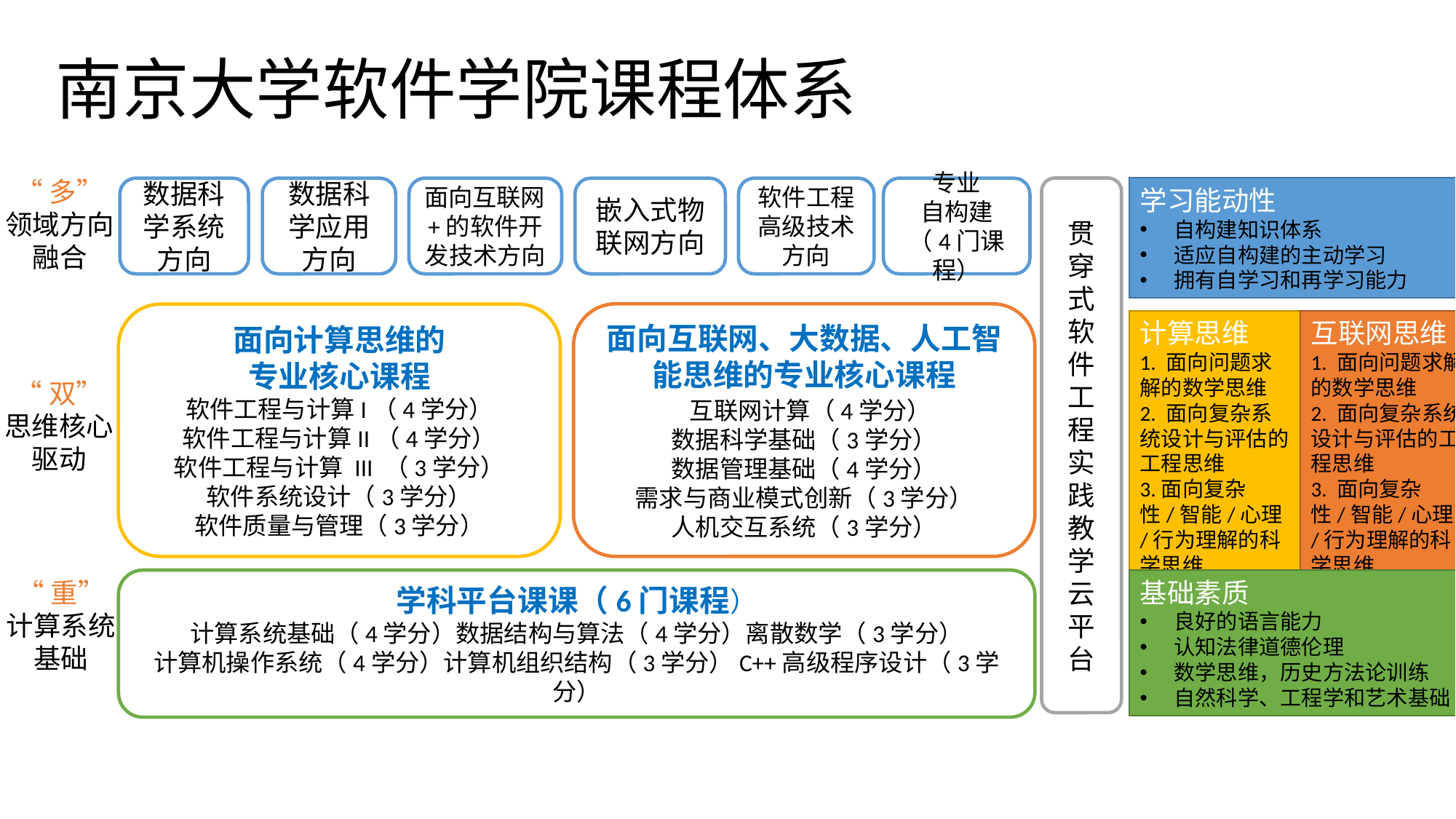

# 南京大学软件学院课程体系
“多”
领域方向
融合
贯穿式软件工程实践教学云平台
学习能动性
自构建知识体系
适应自构建的主动学习
拥有自学习和再学习能力
数据科学系统方向
数据科学应用方向
面向互联网+的软件开发技术方向
嵌入式物联网方向
软件工程高级技术方向
专业
自构建
（4门课程）
面向互联网、大数据、人工智能思维的专业核心课程
 互联网计算（4学分）
数据科学基础（3学分）
数据管理基础（4学分）
需求与商业模式创新（3学分）
人机交互系统（3学分）
面向计算思维的
专业核心课程
软件工程与计算I（4学分）
软件工程与计算II（4学分）
软件工程与计算 III （3学分）
软件系统设计（3学分）
软件质量与管理（3学分）
计算思维
1. 面向问题求解的数学思维
2. 面向复杂系统设计与评估的工程思维
3.面向复杂性/智能/心理/行为理解的科学思维
互联网思维
1. 面向问题求解的数学思维
2. 面向复杂系统设计与评估的工程思维
3. 面向复杂性/智能/心理/行为理解的科学思维
“双”
思维核心
驱动
学科平台课课（6门课程）
计算系统基础（4学分）数据结构与算法（4学分）离散数学（3学分）
计算机操作系统（4学分）计算机组织结构（3学分）C++高级程序设计（3学分）
基础素质
良好的语言能力
认知法律道德伦理
数学思维，历史方法论训练
自然科学、工程学和艺术基础
“重”
计算系统
基础